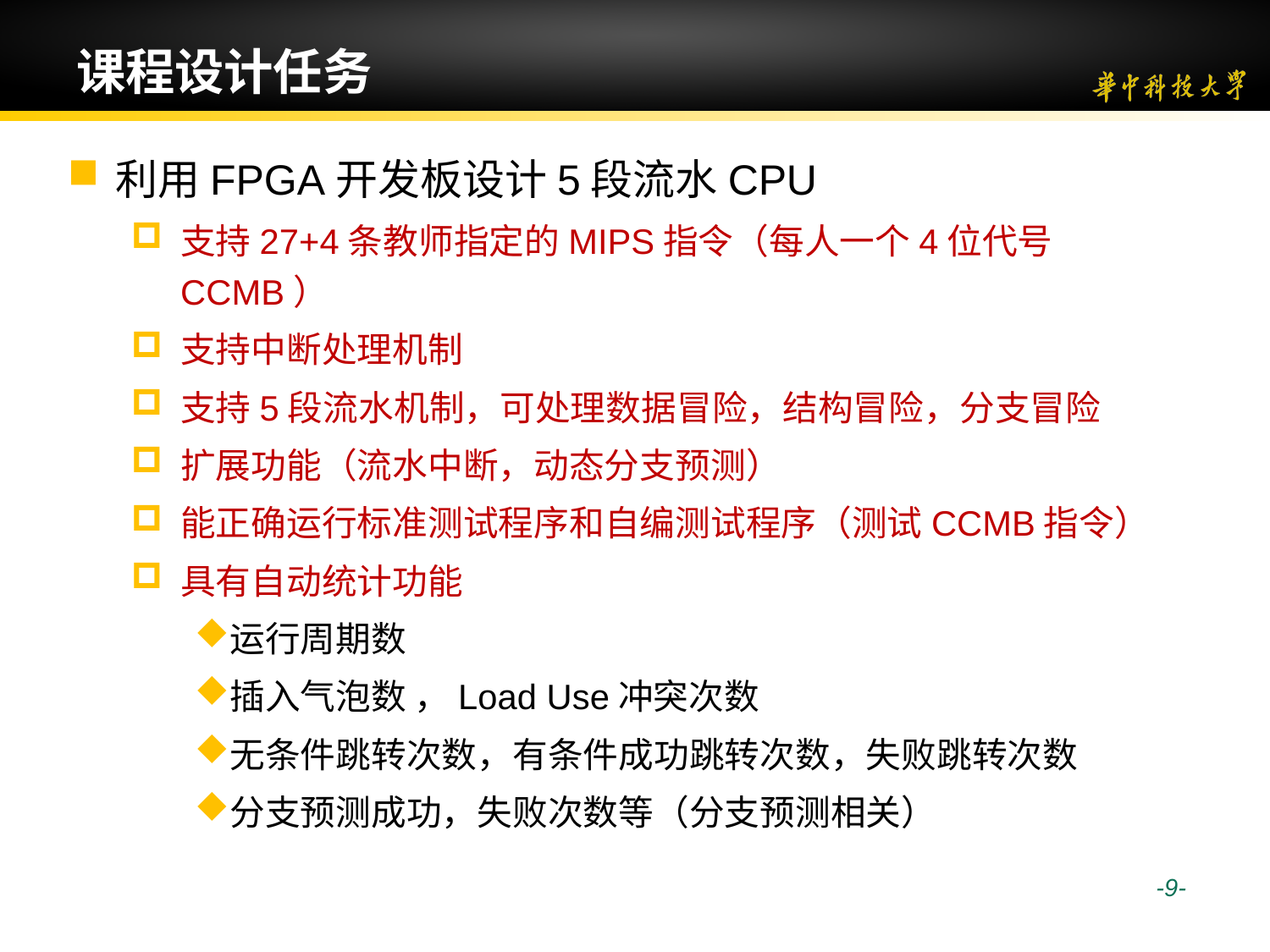

# 课程设计任务
利用FPGA开发板设计5段流水CPU
支持27+4条教师指定的MIPS指令（每人一个4位代号CCMB）
支持中断处理机制
支持5段流水机制，可处理数据冒险，结构冒险，分支冒险
扩展功能（流水中断，动态分支预测）
能正确运行标准测试程序和自编测试程序（测试CCMB指令）
具有自动统计功能
运行周期数
插入气泡数 ，Load Use冲突次数
无条件跳转次数，有条件成功跳转次数，失败跳转次数
分支预测成功，失败次数等（分支预测相关）

 -9-